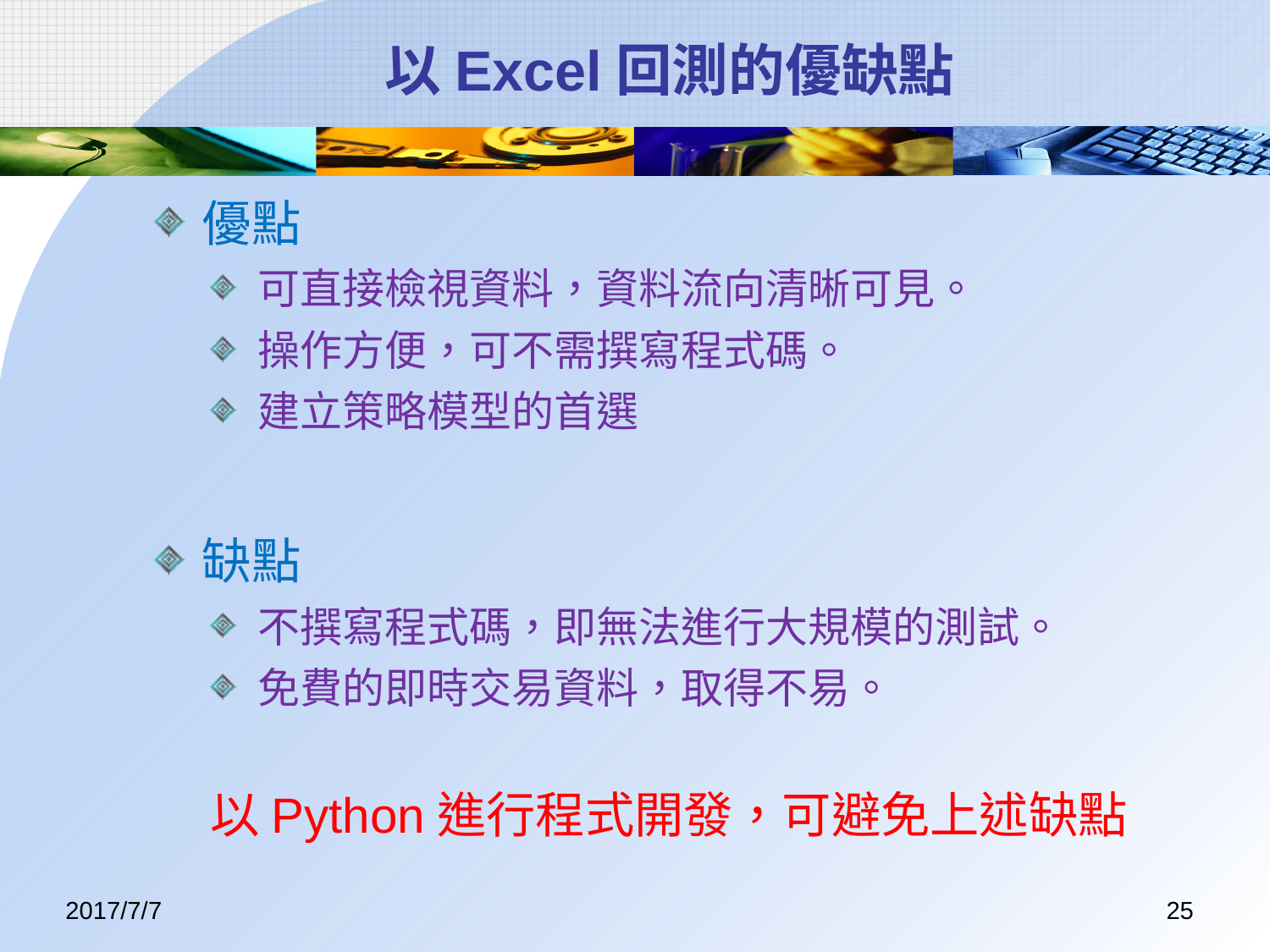

# 以Excel回測的優缺點
優點
可直接檢視資料，資料流向清晰可見。
操作方便，可不需撰寫程式碼。
建立策略模型的首選

缺點
不撰寫程式碼，即無法進行大規模的測試。
免費的即時交易資料，取得不易。

以Python進行程式開發，可避免上述缺點

2017/7/7
25